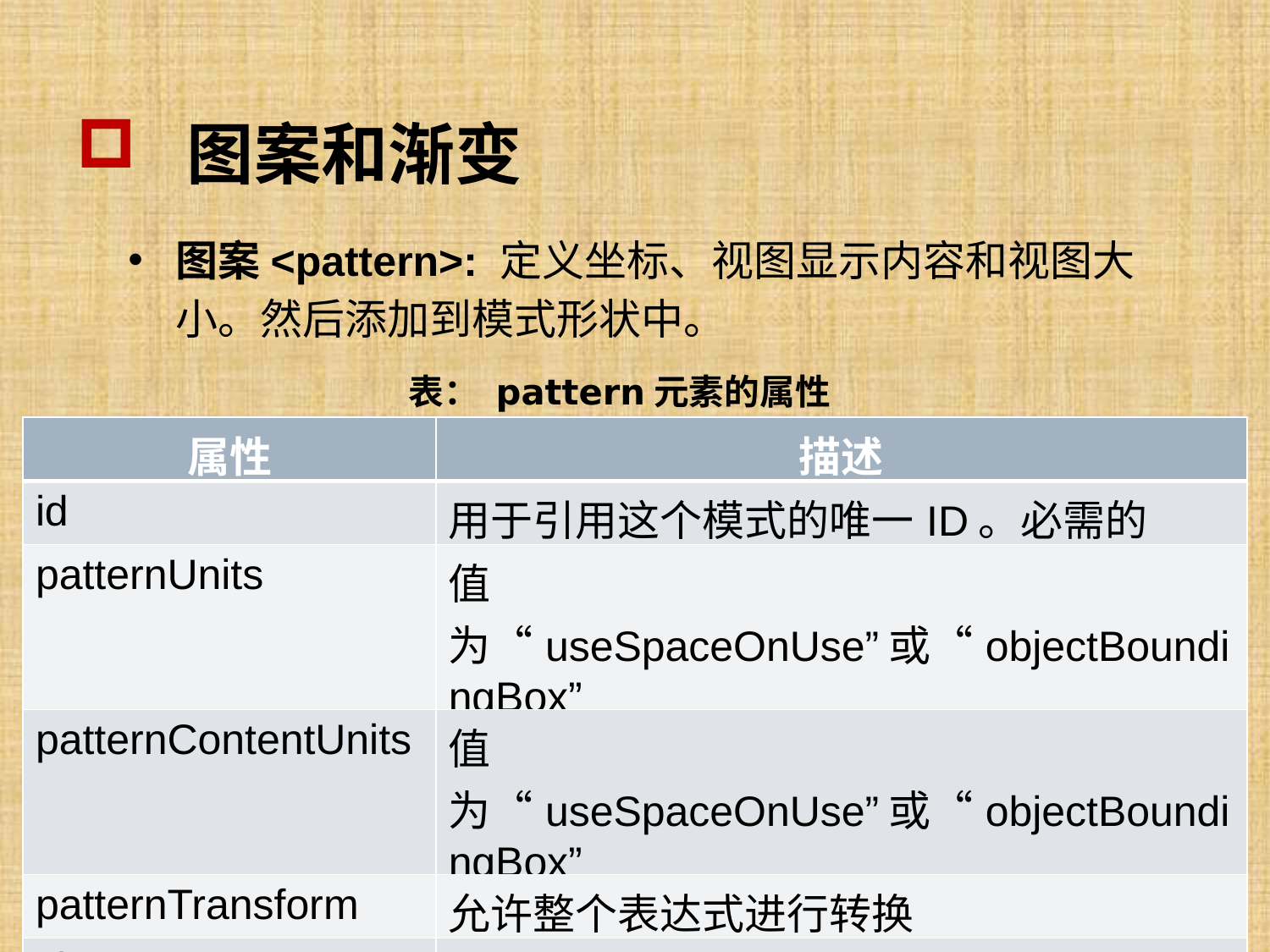

# 图案和渐变
图案<pattern>: 定义坐标、视图显示内容和视图大小。然后添加到模式形状中。
表： pattern元素的属性
| 属性 | 描述 |
| --- | --- |
| id | 用于引用这个模式的唯一ID。必需的 |
| patternUnits | 值为“useSpaceOnUse”或“objectBoundingBox” |
| patternContentUnits | 值为“useSpaceOnUse”或“objectBoundingBox” |
| patternTransform | 允许整个表达式进行转换 |
| viewBox | 各点“看到”这个SVG绘图区域 |
41
HTML5 Technology